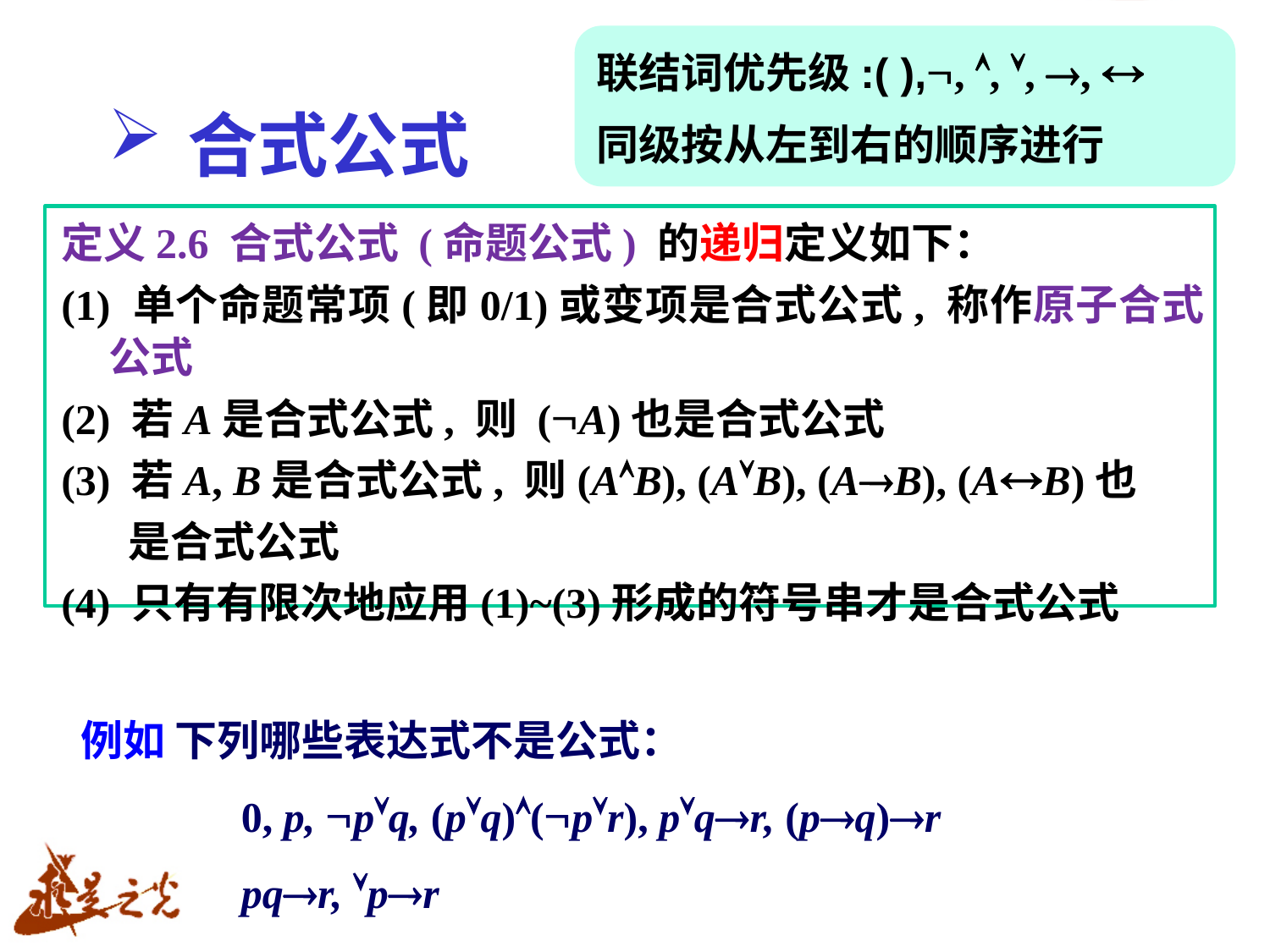

联结词优先级:( ),¬, ∧, ∨, →, ↔
同级按从左到右的顺序进行
# 合式公式

定义2.6 合式公式 (命题公式) 的递归定义如下：
(1) 单个命题常项(即0/1)或变项是合式公式, 称作原子合式公式
(2) 若A是合式公式, 则 (¬A)也是合式公式
(3) 若A, B是合式公式, 则(A∧B), (A∨B), (A→B), (A↔B)也
      是合式公式
(4) 只有有限次地应用(1)~(3)形成的符号串才是合式公式
 例如 下列哪些表达式不是公式：
                 0, p, ¬p∨q, (p∨q)∧(¬p∨r), p∨q→r, (p→q)→r
                 pq→r, ∨p→r

17